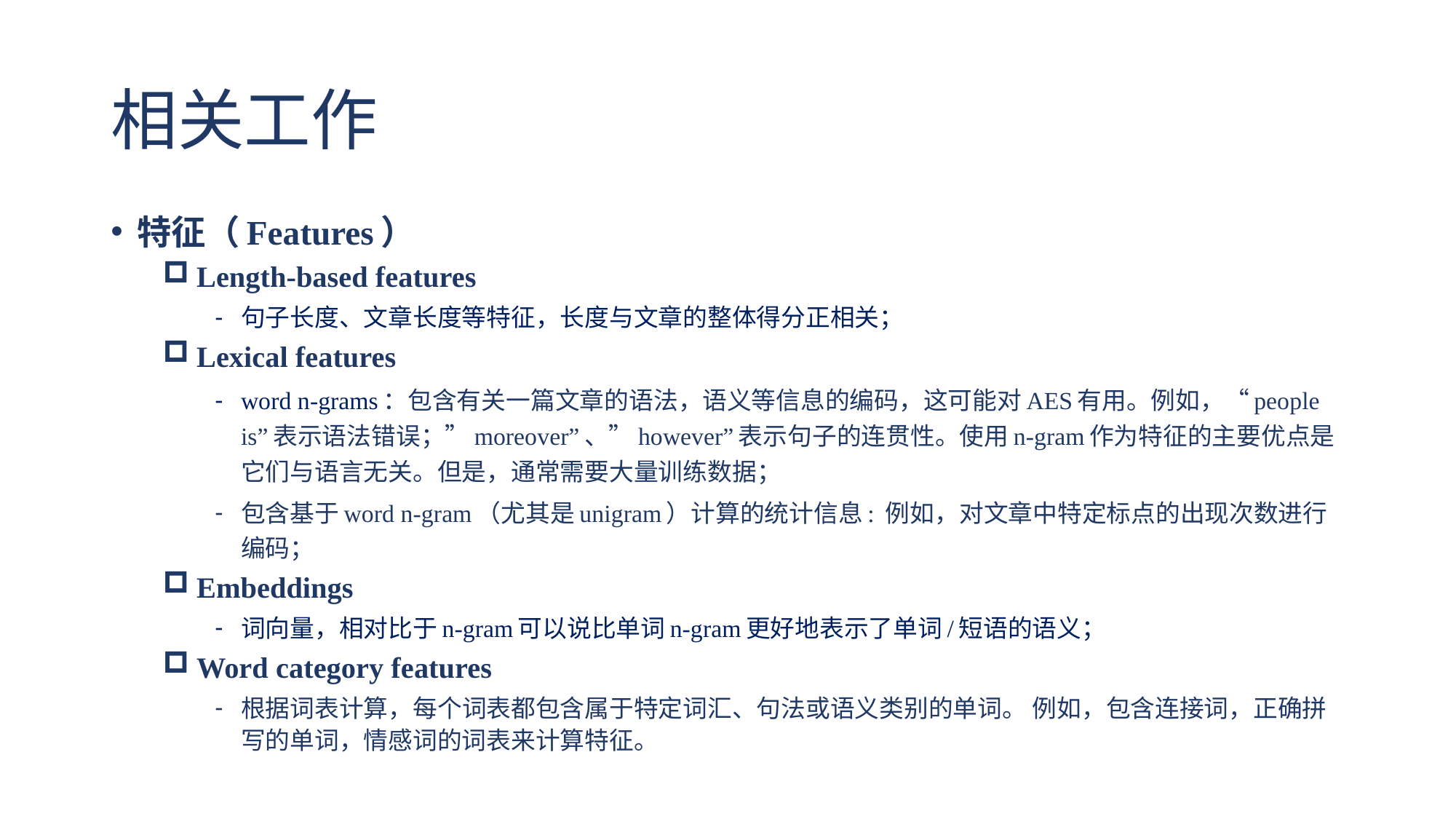

# 相关工作
特征（Features）
 Length-based features
句子长度、文章长度等特征，长度与文章的整体得分正相关；
 Lexical features
word n-grams：包含有关一篇文章的语法，语义等信息的编码，这可能对AES有用。例如，“people is”表示语法错误；”moreover”、”however”表示句子的连贯性。使用n-gram作为特征的主要优点是它们与语言无关。但是，通常需要大量训练数据；
包含基于word n-gram（尤其是unigram）计算的统计信息: 例如，对文章中特定标点的出现次数进行编码；
 Embeddings
词向量，相对比于n-gram可以说比单词n-gram更好地表示了单词/短语的语义；
 Word category features
根据词表计算，每个词表都包含属于特定词汇、句法或语义类别的单词。 例如，包含连接词，正确拼写的单词，情感词的词表来计算特征。